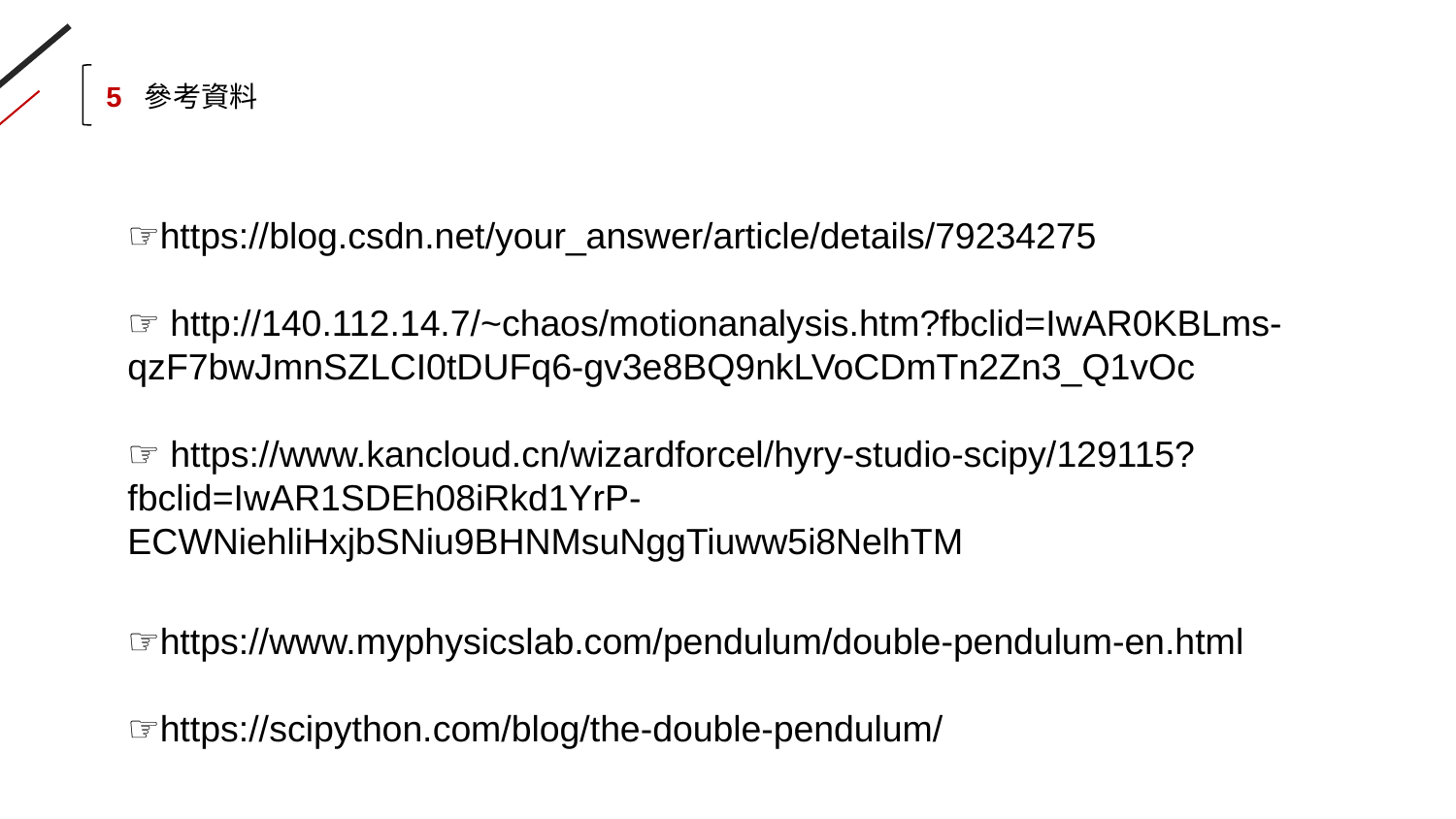

☞https://blog.csdn.net/your_answer/article/details/79234275

☞ http://140.112.14.7/~chaos/motionanalysis.htm?fbclid=IwAR0KBLms- qzF7bwJmnSZLCI0tDUFq6-gv3e8BQ9nkLVoCDmTn2Zn3_Q1vOc

☞ https://www.kancloud.cn/wizardforcel/hyry-studio-scipy/129115?fbclid=IwAR1SDEh08iRkd1YrP-ECWNiehliHxjbSNiu9BHNMsuNggTiuww5i8NelhTM

☞https://www.myphysicslab.com/pendulum/double-pendulum-en.html

☞https://scipython.com/blog/the-double-pendulum/

5  參考資料